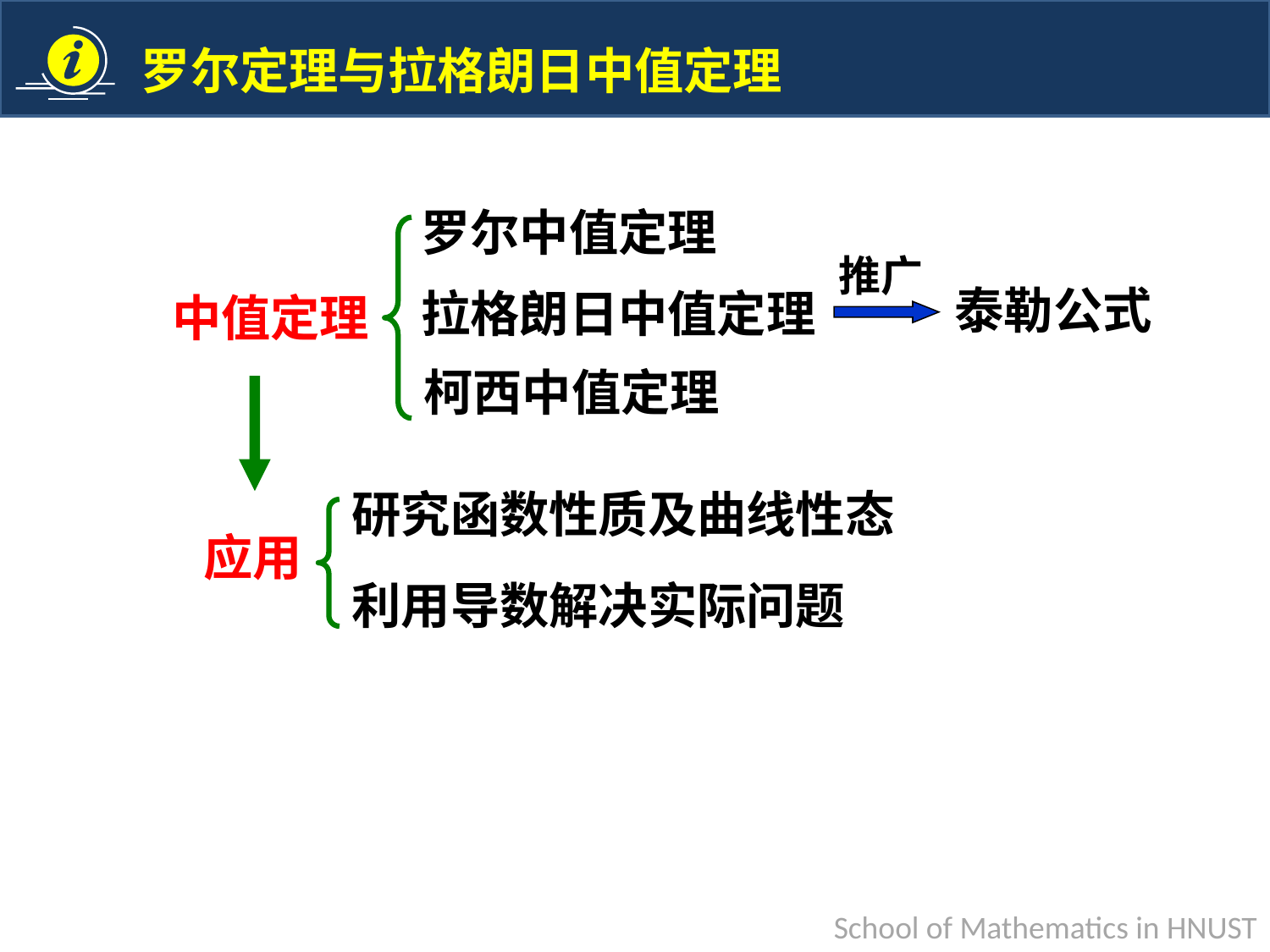

罗尔中值定理

推广

泰勒公式
拉格朗日中值定理
中值定理
柯西中值定理

研究函数性质及曲线性态

应用
利用导数解决实际问题